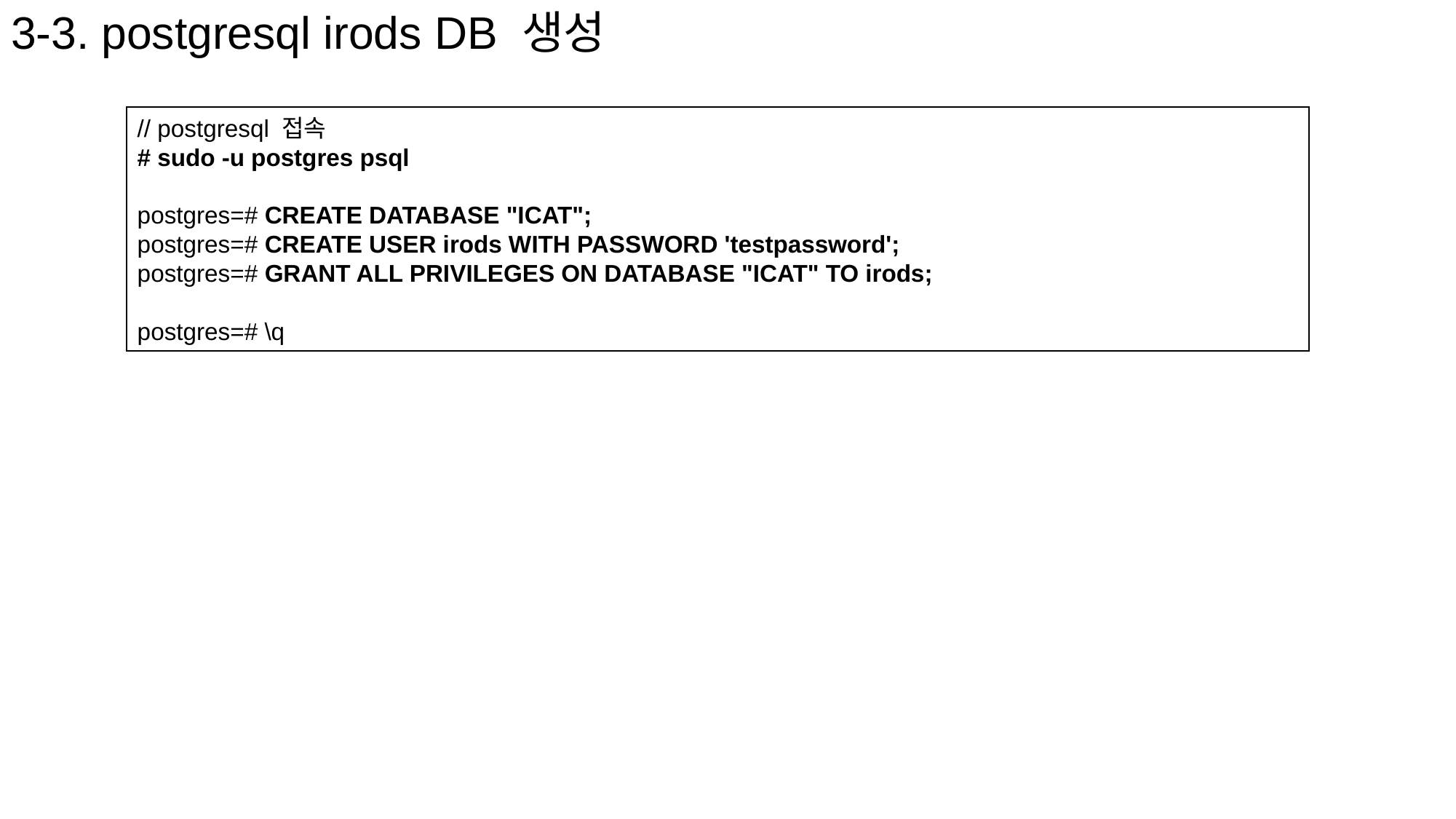

# 3-3. postgresql irods DB 생성
// postgresql 접속
# sudo -u postgres psql

postgres=# CREATE DATABASE "ICAT";
postgres=# CREATE USER irods WITH PASSWORD 'testpassword';
postgres=# GRANT ALL PRIVILEGES ON DATABASE "ICAT" TO irods;

postgres=# \q